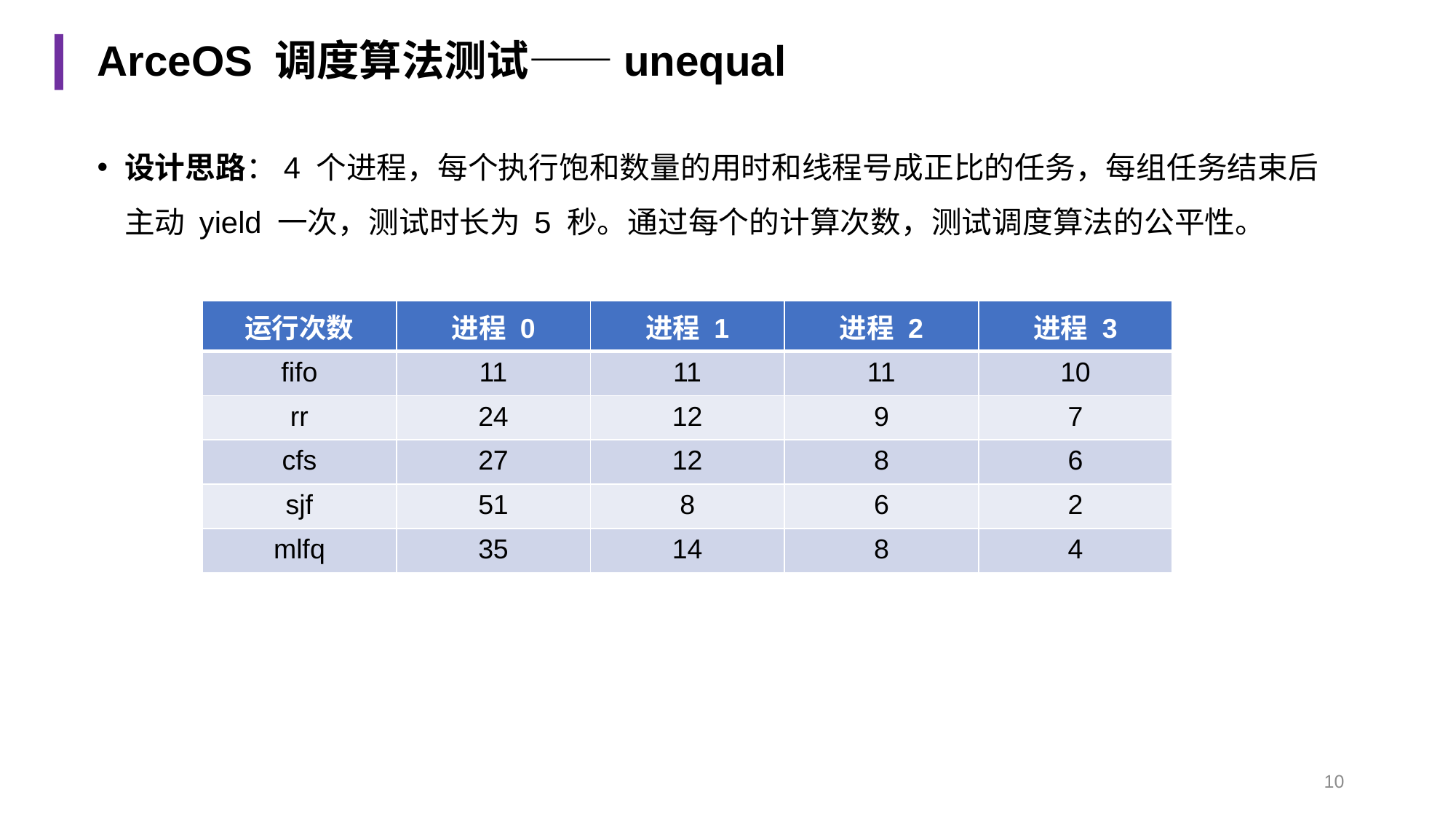

# ArceOS 调度算法测试——unequal

设计思路：4 个进程，每个执行饱和数量的用时和线程号成正比的任务，每组任务结束后主动 yield 一次，测试时长为 5 秒。通过每个的计算次数，测试调度算法的公平性。
| 运行次数 | 进程 0 | 进程 1 | 进程 2 | 进程 3 |
| --- | --- | --- | --- | --- |
| fifo | 11 | 11 | 11 | 10 |
| rr | 24 | 12 | 9 | 7 |
| cfs | 27 | 12 | 8 | 6 |
| sjf | 51 | 8 | 6 | 2 |
| mlfq | 35 | 14 | 8 | 4 |
10